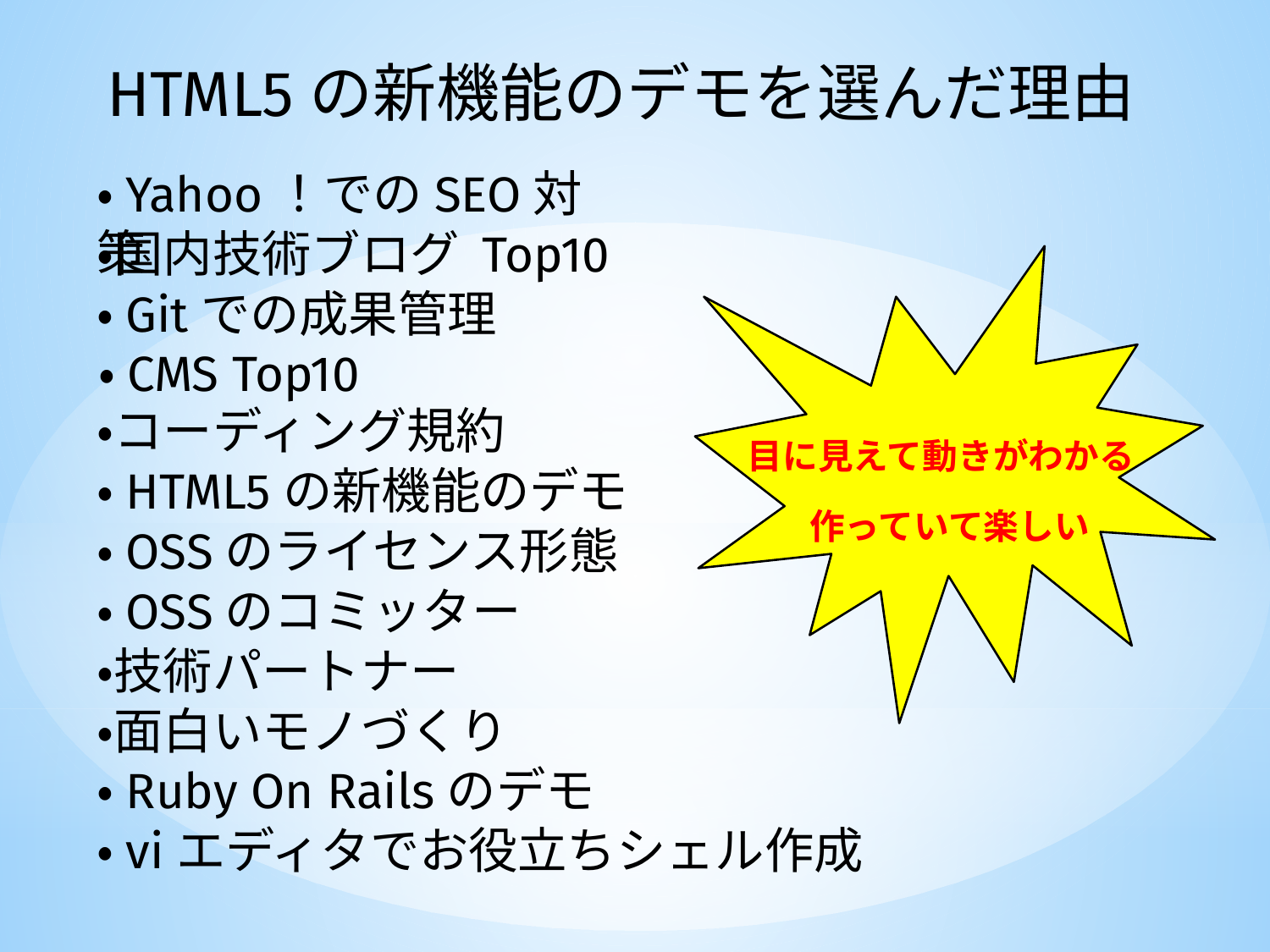

HTML5の新機能のデモを選んだ理由
・Yahoo！でのSEO対策
・国内技術ブログ Top10

目に見えて動きがわかる
作っていて楽しい
・Gitでの成果管理
・CMS Top10
・コーディング規約
・HTML5の新機能のデモ
・OSSのライセンス形態
・OSSのコミッター
・技術パートナー
・面白いモノづくり
・Ruby On Railsのデモ
・viエディタでお役立ちシェル作成